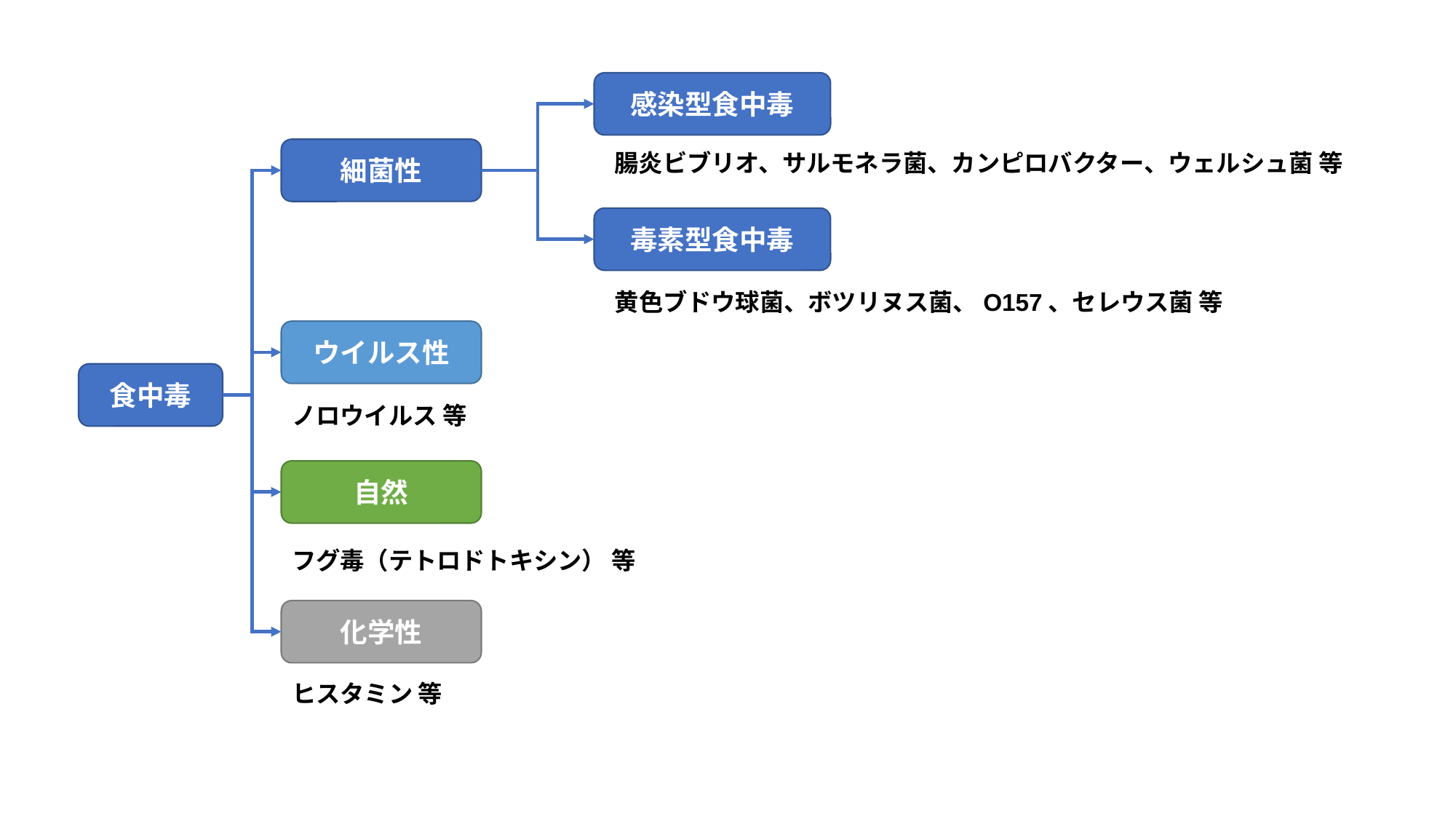

感染型食中毒
細菌性
腸炎ビブリオ、サルモネラ菌、カンピロバクター、ウェルシュ菌 等
毒素型食中毒

黄色ブドウ球菌、ボツリヌス菌、O157、セレウス菌 等
ウイルス性
食中毒
ノロウイルス 等
自然
フグ毒（テトロドトキシン） 等
化学性
ヒスタミン 等